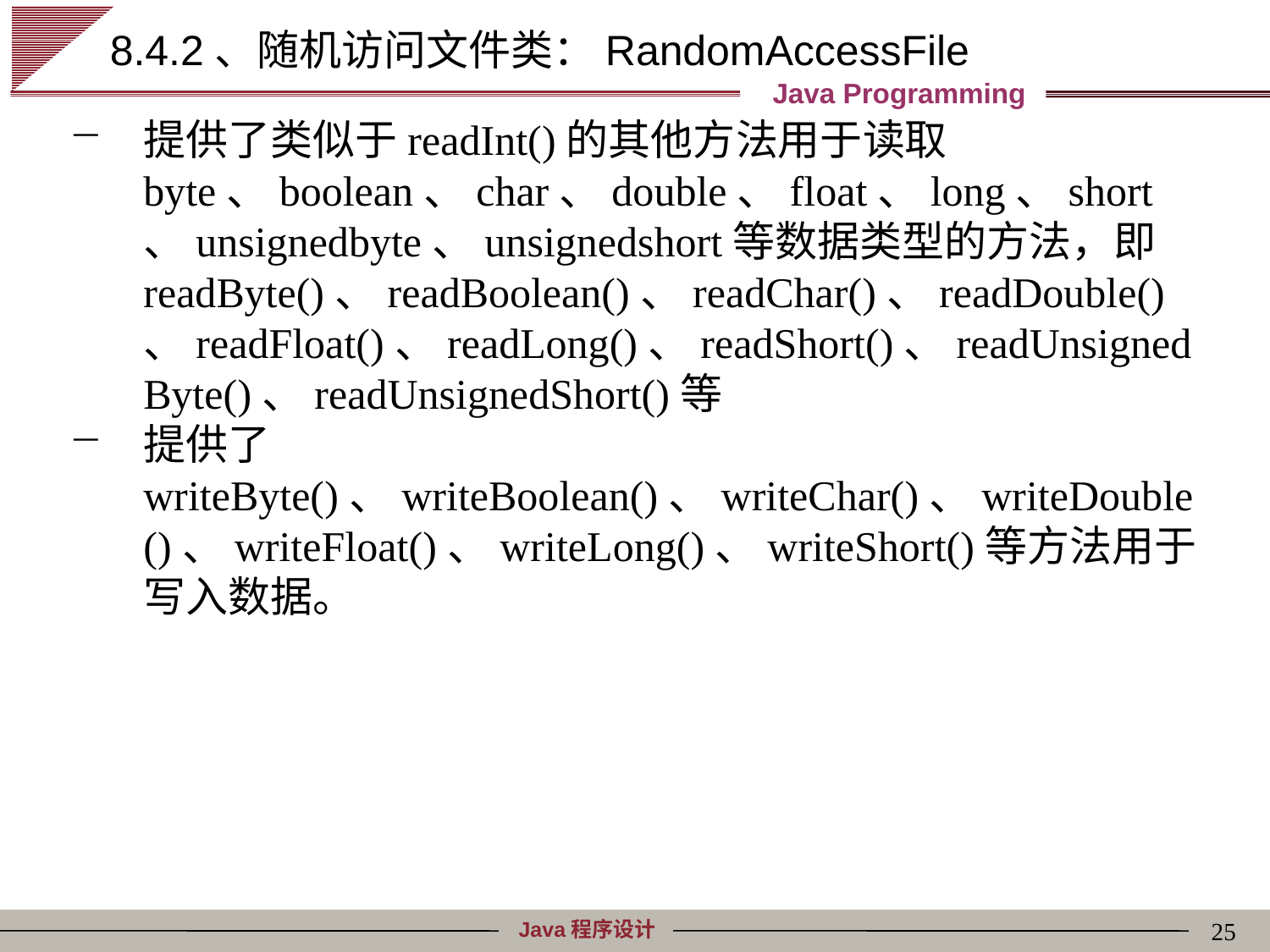

# 8.4.2、随机访问文件类：RandomAccessFile
提供了类似于readInt()的其他方法用于读取byte、boolean、char、double、float、long、short、unsignedbyte、unsignedshort等数据类型的方法，即readByte()、readBoolean()、readChar()、readDouble()、readFloat()、readLong()、readShort()、readUnsignedByte()、readUnsignedShort()等
提供了writeByte()、writeBoolean()、writeChar()、writeDouble()、writeFloat()、writeLong()、writeShort()等方法用于写入数据。